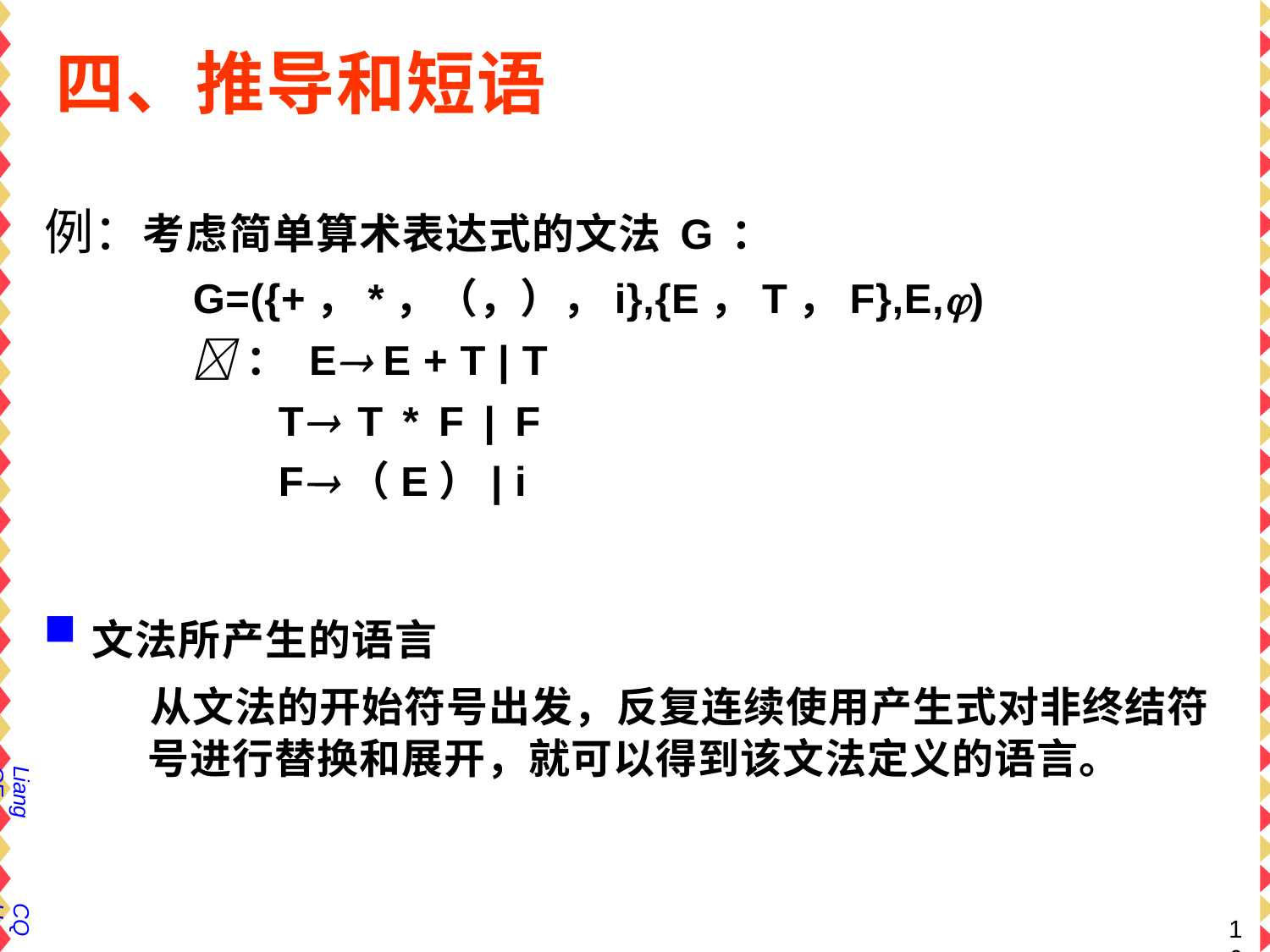

# 四、推导和短语
例：考虑简单算术表达式的文法G：
G=({+，*，（，），i},{E，T，F},E,ϕ)
ϕ： E→ E + T | T  T→ T * F | F  F→（E）| i

文法所产生的语言
从文法的开始符号出发，反复连续使用产生式对非终结符 号进行替换和展开，就可以得到该文法定义的语言。
Liang GE
CQU
16